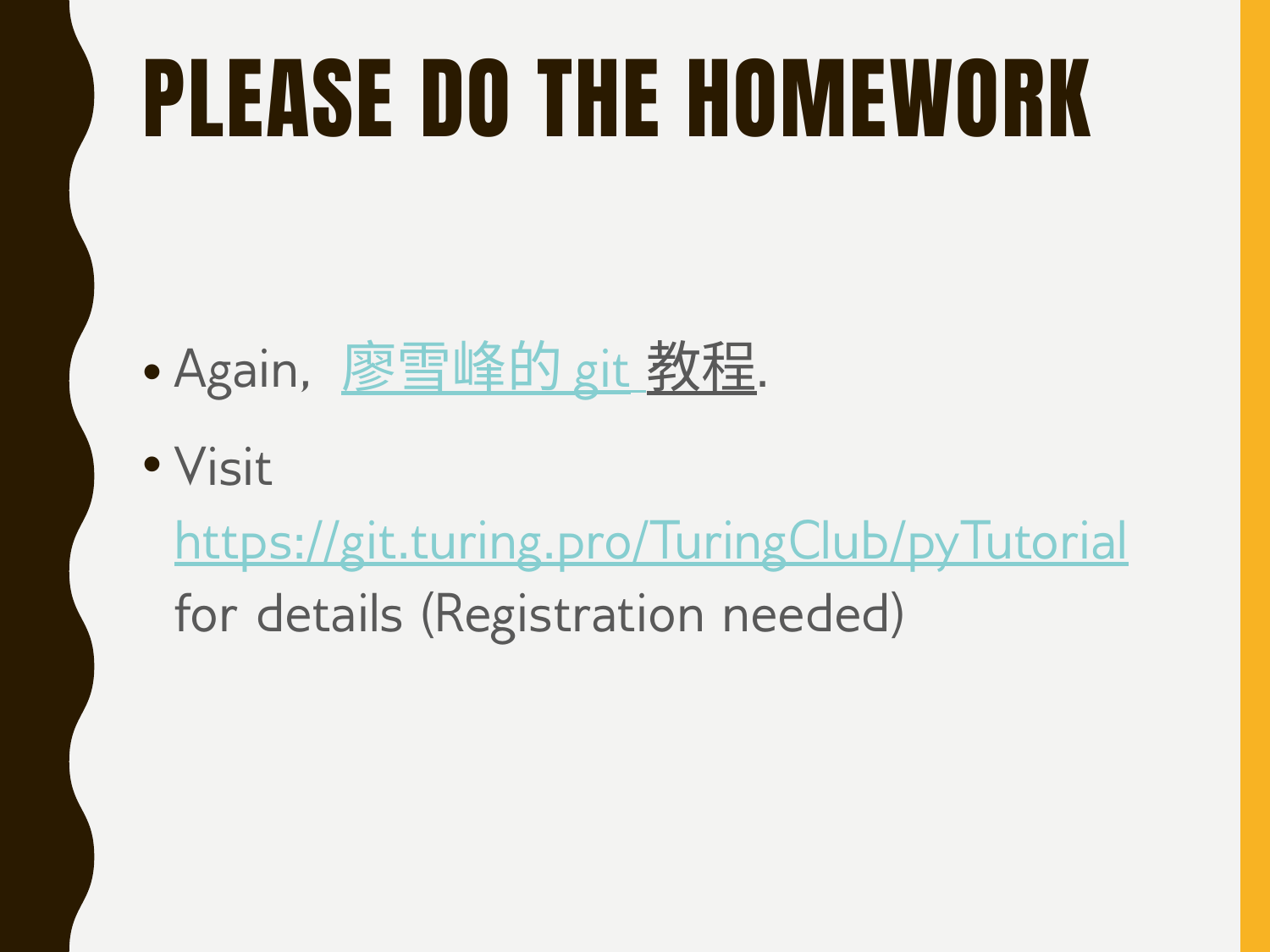

# Please do the homework
Again, 廖雪峰的 git 教程.
Visit https://git.turing.pro/TuringClub/pyTutorial for details (Registration needed)